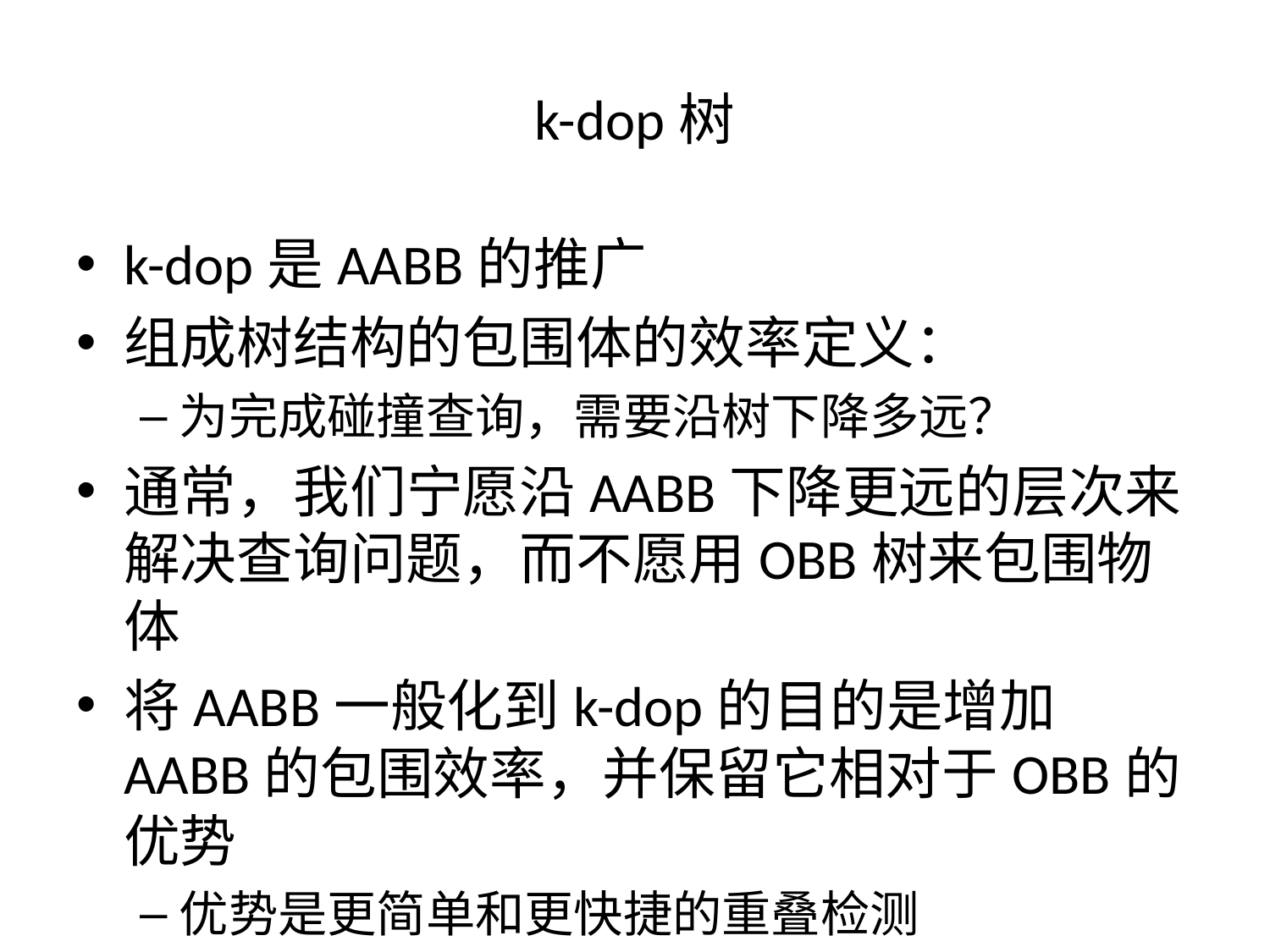

# k-dop树
k-dop是AABB的推广
组成树结构的包围体的效率定义：
为完成碰撞查询，需要沿树下降多远？
通常，我们宁愿沿AABB下降更远的层次来解决查询问题，而不愿用OBB树来包围物体
将AABB一般化到k-dop的目的是增加AABB的包围效率，并保留它相对于OBB的优势
优势是更简单和更快捷的重叠检测